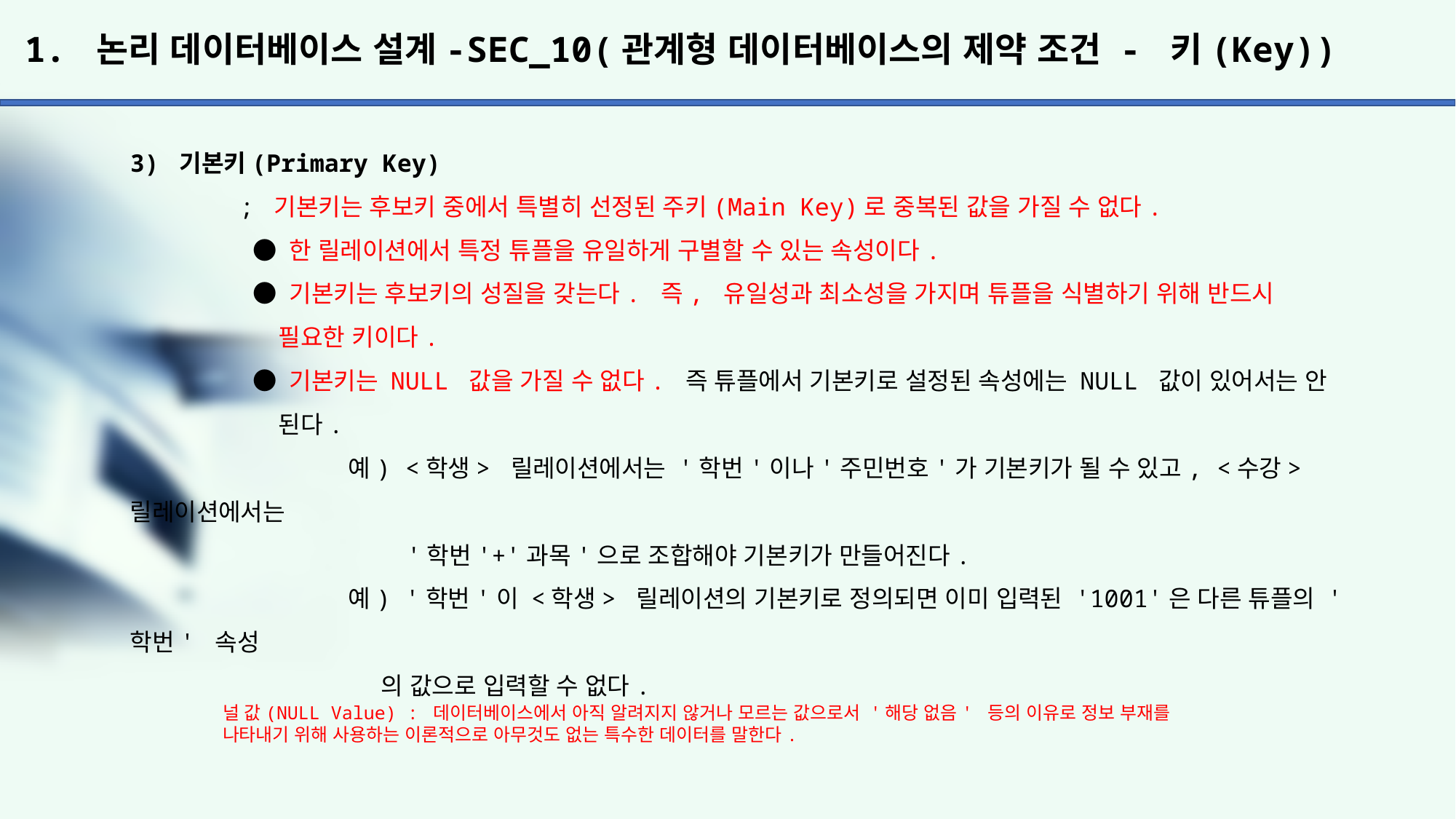

# 1. 논리 데이터베이스 설계-SEC_10(관계형 데이터베이스의 제약 조건 - 키(Key))
3) 기본키(Primary Key)
	; 기본키는 후보키 중에서 특별히 선정된 주키(Main Key)로 중복된 값을 가질 수 없다.
	  ● 한 릴레이션에서 특정 튜플을 유일하게 구별할 수 있는 속성이다.
	  ● 기본키는 후보키의 성질을 갖는다. 즉, 유일성과 최소성을 가지며 튜플을 식별하기 위해 반드시
	     필요한 키이다.
	  ● 기본키는 NULL 값을 가질 수 없다. 즉 튜플에서 기본키로 설정된 속성에는 NULL 값이 있어서는 안
	     된다.
		예) <학생> 릴레이션에서는 '학번'이나'주민번호'가 기본키가 될 수 있고, <수강> 릴레이션에서는
		    '학번'+'과목'으로 조합해야 기본키가 만들어진다.
		예) '학번'이 <학생> 릴레이션의 기본키로 정의되면 이미 입력된 '1001'은 다른 튜플의 '학번' 속성
		    의 값으로 입력할 수 없다.
널 값(NULL Value) : 데이터베이스에서 아직 알려지지 않거나 모르는 값으로서 '해당 없음' 등의 이유로 정보 부재를 나타내기 위해 사용하는 이론적으로 아무것도 없는 특수한 데이터를 말한다.